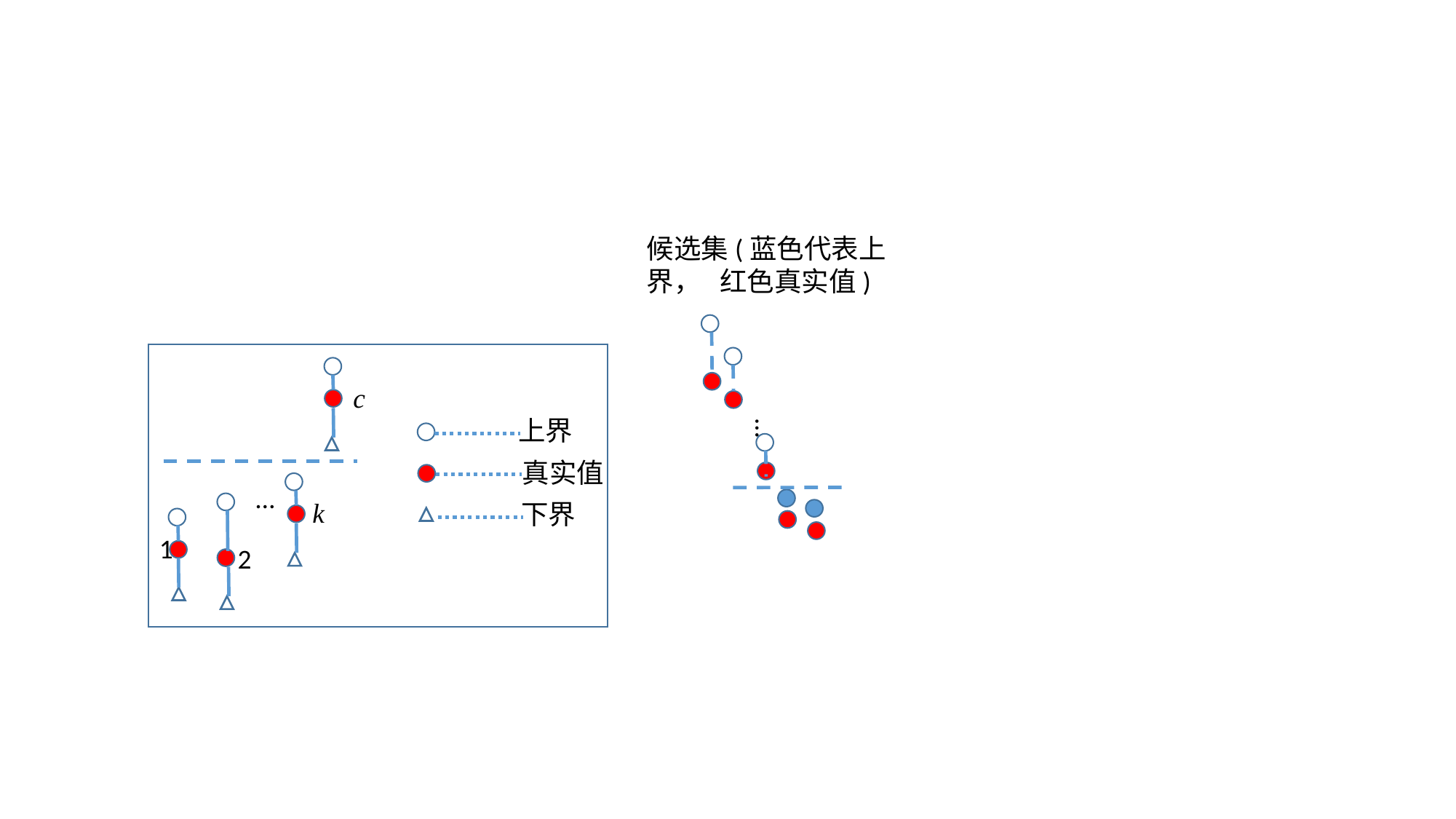

候选集(蓝色代表上界，   红色真实值)

c

上界
…

真实值

…

k
下界

1
2